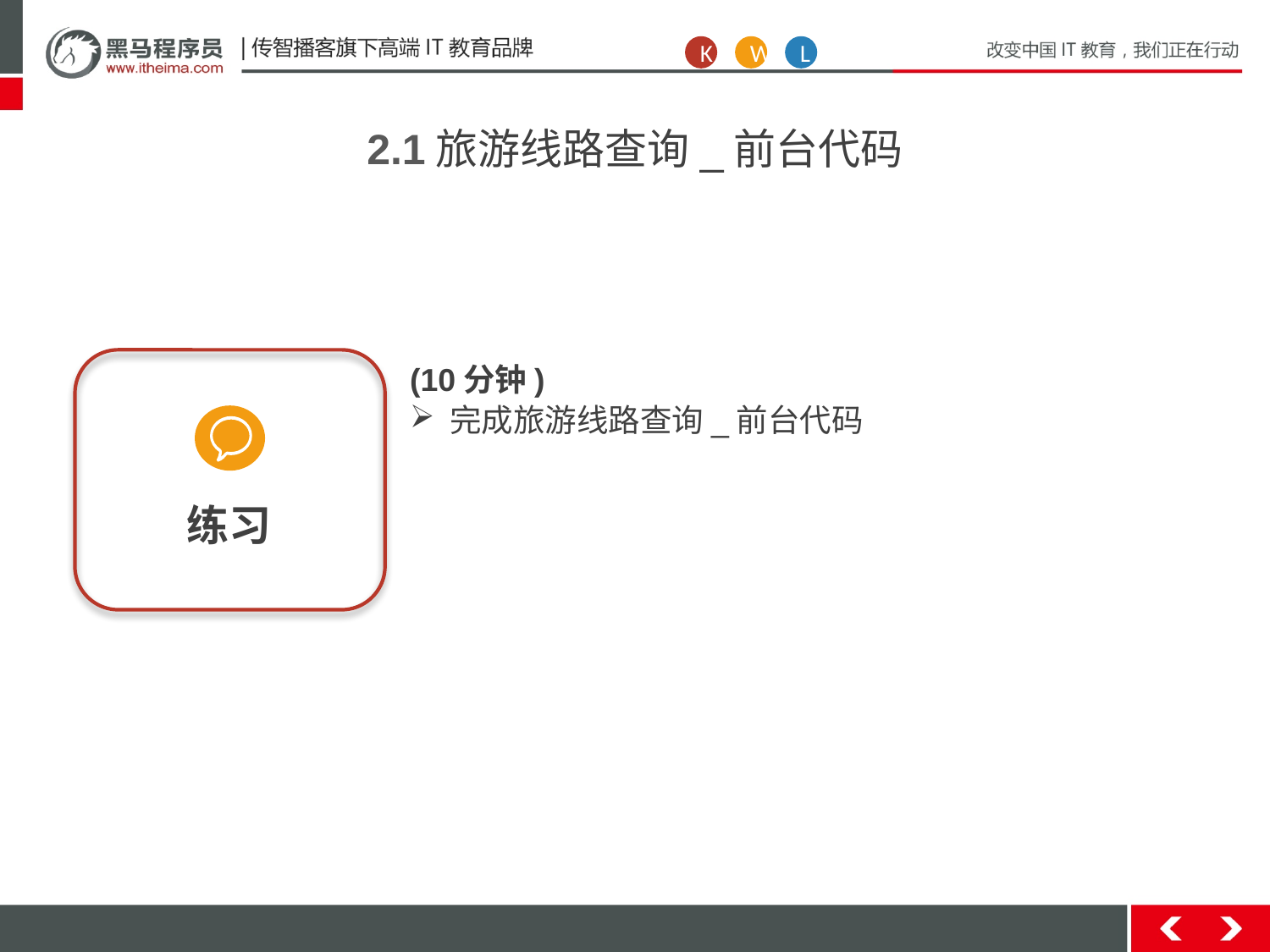

K
W
L
2.1旅游线路查询_前台代码

练习
(10分钟)
完成旅游线路查询_前台代码